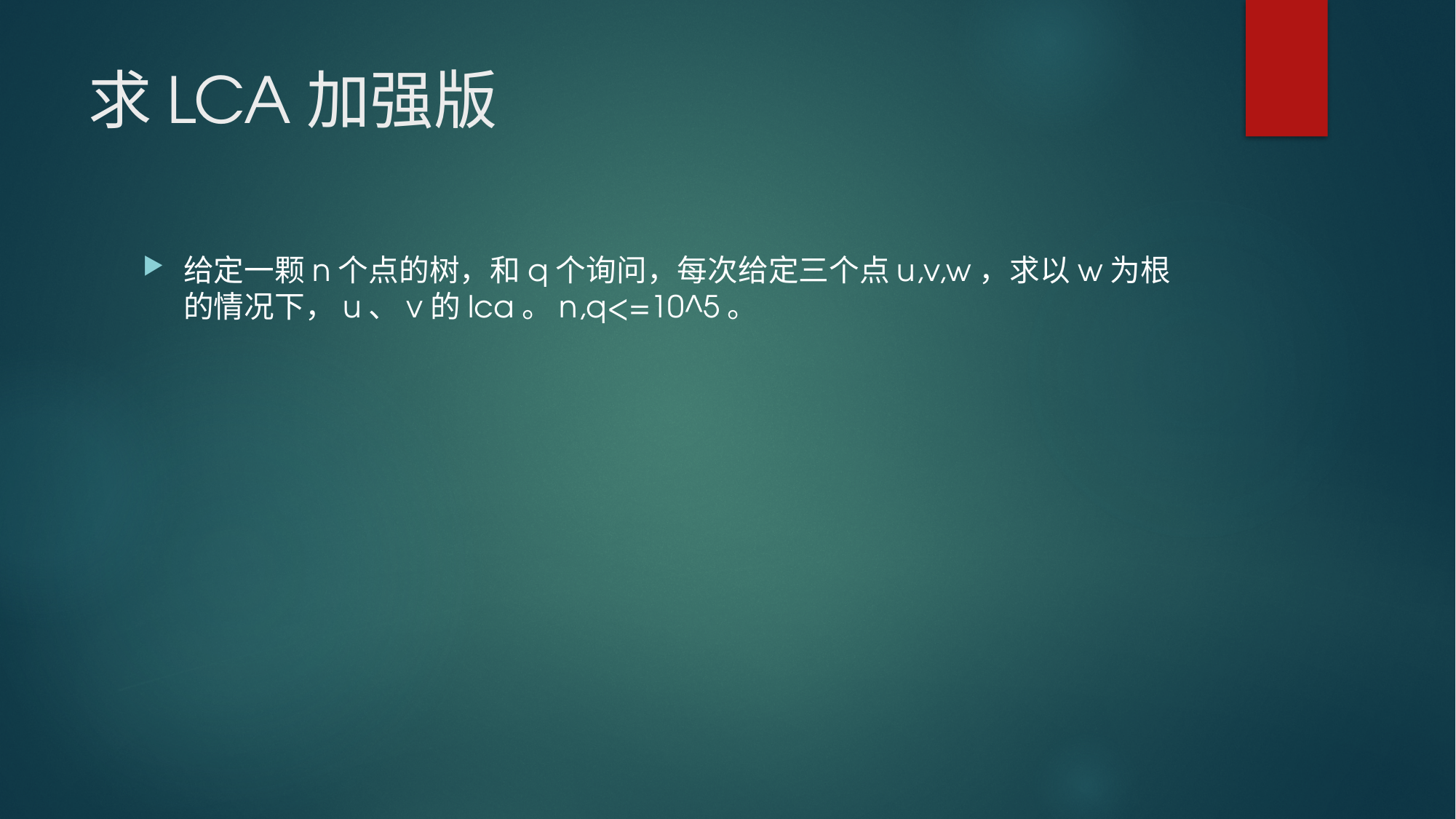

# 求LCA加强版
给定一颗n个点的树，和q个询问，每次给定三个点u,v,w，求以w为根的情况下，u、v的lca。n,q<=10^5。